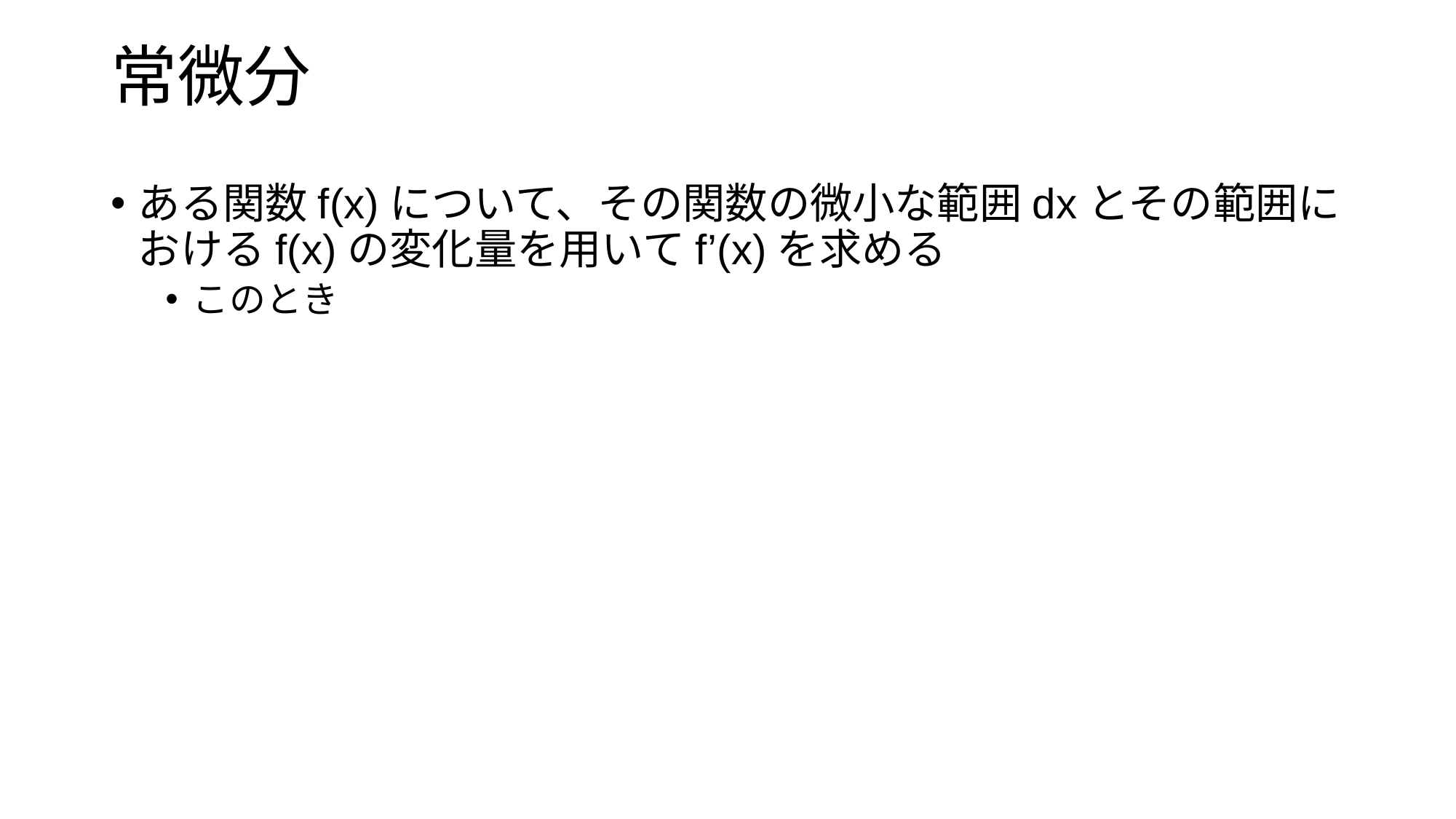

# 常微分
ある関数f(x)について、その関数の微小な範囲dxとその範囲におけるf(x)の変化量を用いてf’(x)を求める
このとき